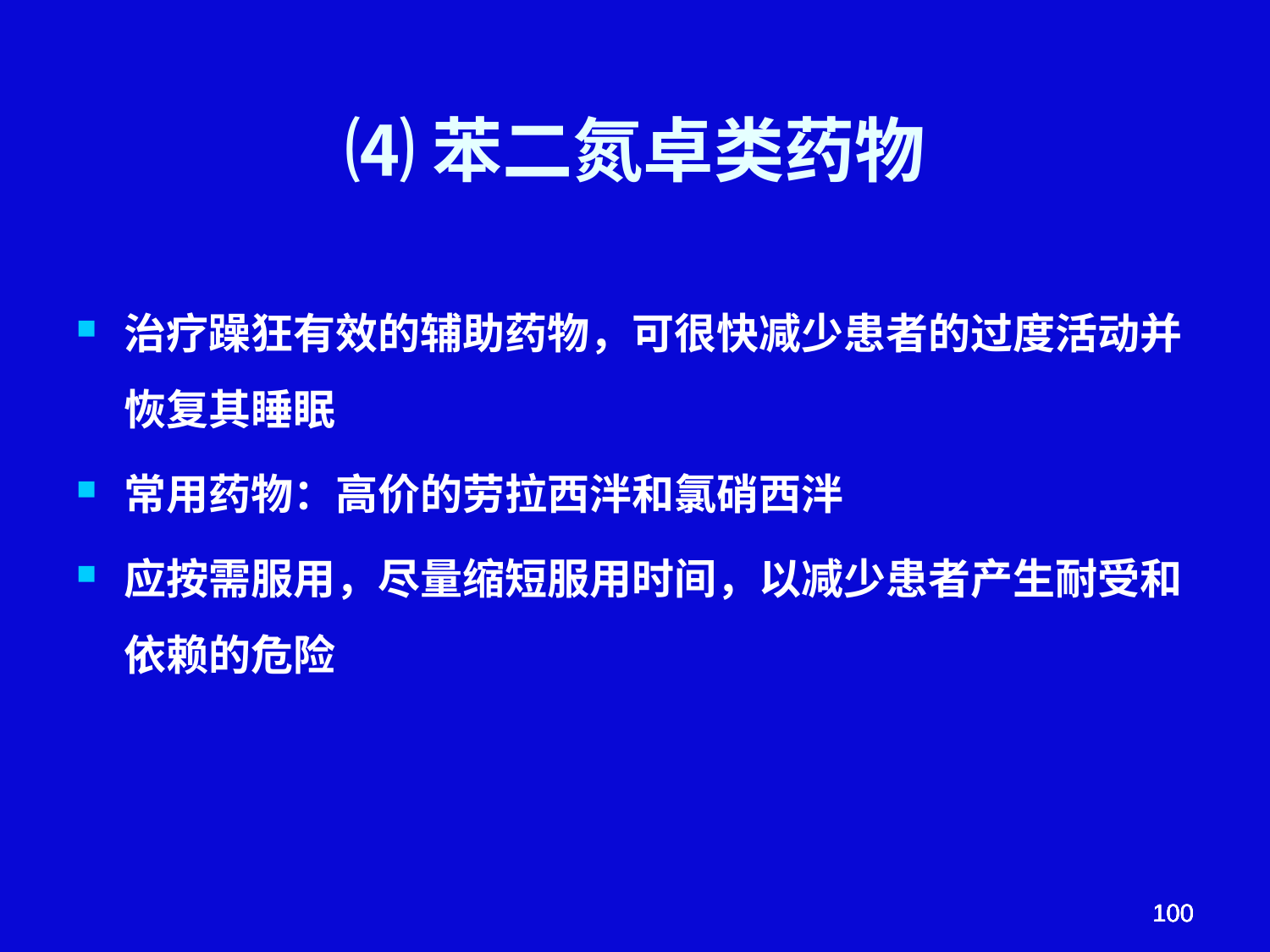

# ⑷苯二氮卓类药物
治疗躁狂有效的辅助药物，可很快减少患者的过度活动并恢复其睡眠
常用药物：高价的劳拉西泮和氯硝西泮
应按需服用，尽量缩短服用时间，以减少患者产生耐受和依赖的危险
100
100
100
100
100
100